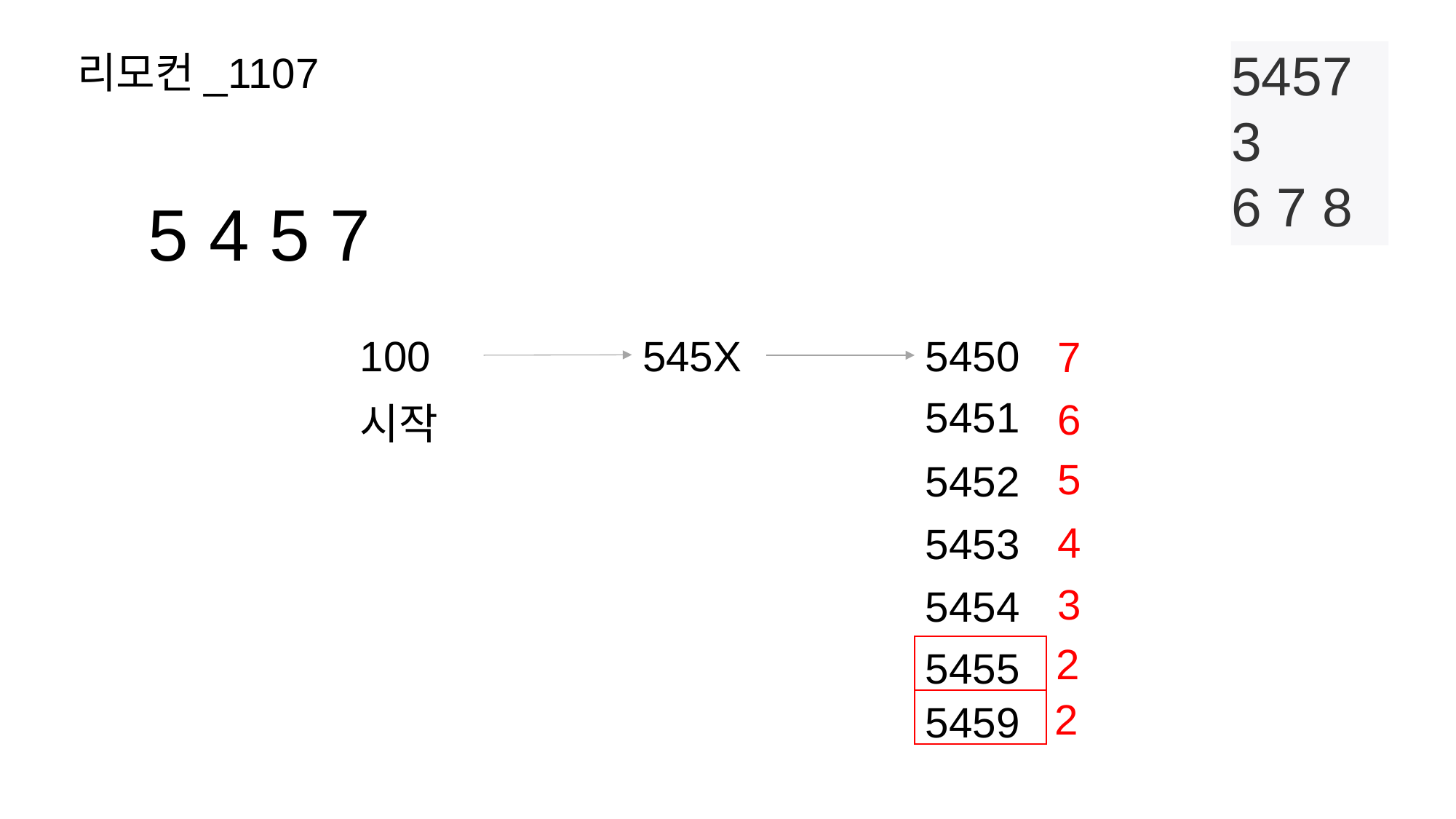

리모컨_1107
5457
3
6 7 8
5 4 5 7
100
545X
5450
7
5451
6
시작
5
5452
4
5453
3
5454
2
5455

2

5459